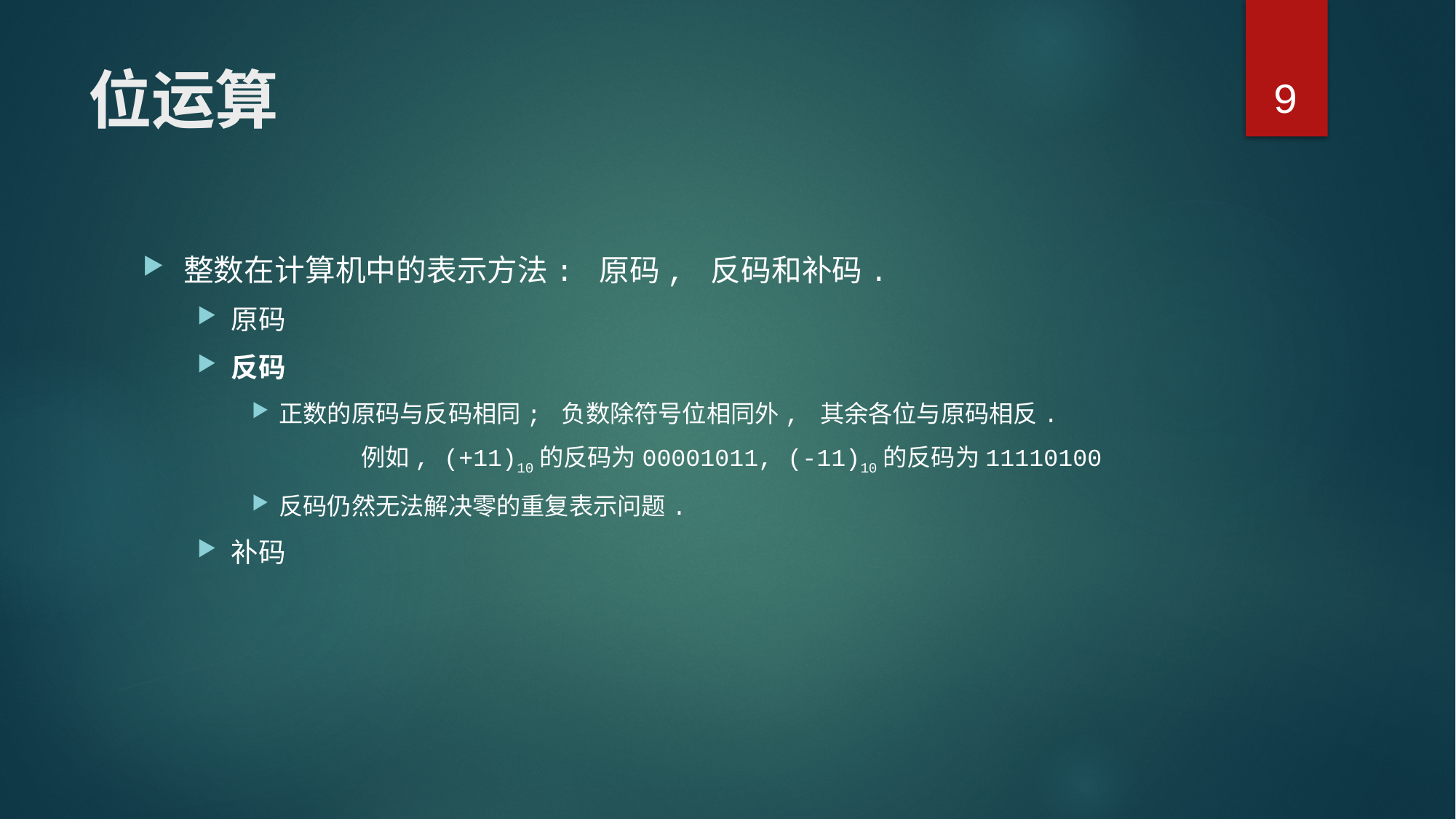

9
# 位运算
整数在计算机中的表示方法: 原码, 反码和补码.
原码
反码
正数的原码与反码相同; 负数除符号位相同外, 其余各位与原码相反.
	例如, (+11)10的反码为00001011, (-11)10的反码为11110100
反码仍然无法解决零的重复表示问题.
补码